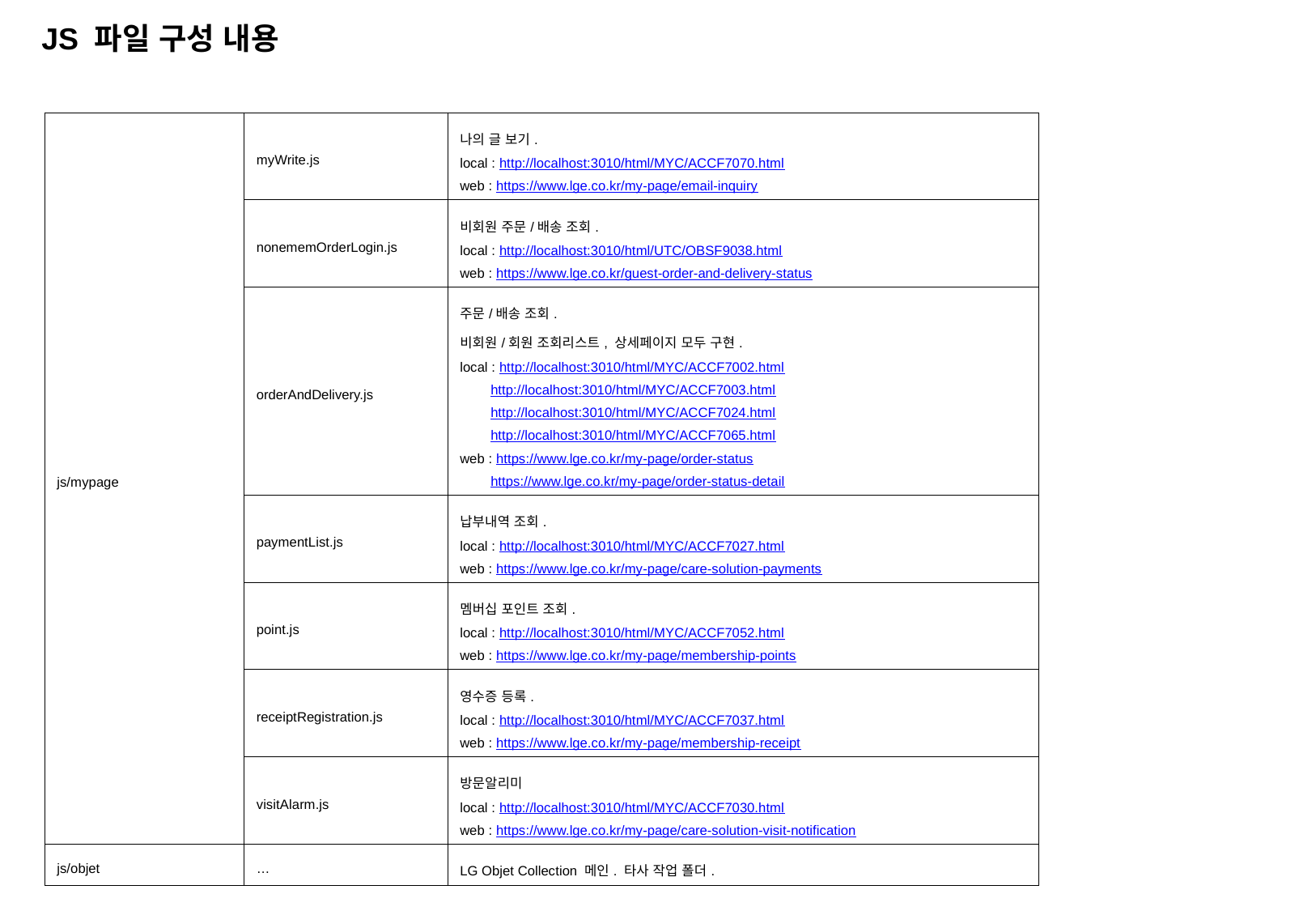

JS 파일 구성 내용
| js/mypage | myWrite.js | 나의 글 보기. local : http://localhost:3010/html/MYC/ACCF7070.html web : https://www.lge.co.kr/my-page/email-inquiry |
| --- | --- | --- |
|  | nonememOrderLogin.js | 비회원 주문/배송 조회. local : http://localhost:3010/html/UTC/OBSF9038.html web : https://www.lge.co.kr/guest-order-and-delivery-status |
|  | orderAndDelivery.js | 주문/배송 조회. 비회원/회원 조회리스트, 상세페이지 모두 구현. local : http://localhost:3010/html/MYC/ACCF7002.html http://localhost:3010/html/MYC/ACCF7003.html http://localhost:3010/html/MYC/ACCF7024.html http://localhost:3010/html/MYC/ACCF7065.html web : https://www.lge.co.kr/my-page/order-status https://www.lge.co.kr/my-page/order-status-detail |
|  | paymentList.js | 납부내역 조회. local : http://localhost:3010/html/MYC/ACCF7027.html web : https://www.lge.co.kr/my-page/care-solution-payments |
|  | point.js | 멤버십 포인트 조회. local : http://localhost:3010/html/MYC/ACCF7052.html web : https://www.lge.co.kr/my-page/membership-points |
|  | receiptRegistration.js | 영수증 등록. local : http://localhost:3010/html/MYC/ACCF7037.html web : https://www.lge.co.kr/my-page/membership-receipt |
|  | visitAlarm.js | 방문알리미 local : http://localhost:3010/html/MYC/ACCF7030.html web : https://www.lge.co.kr/my-page/care-solution-visit-notification |
| js/objet | … | LG Objet Collection 메인. 타사 작업 폴더. |